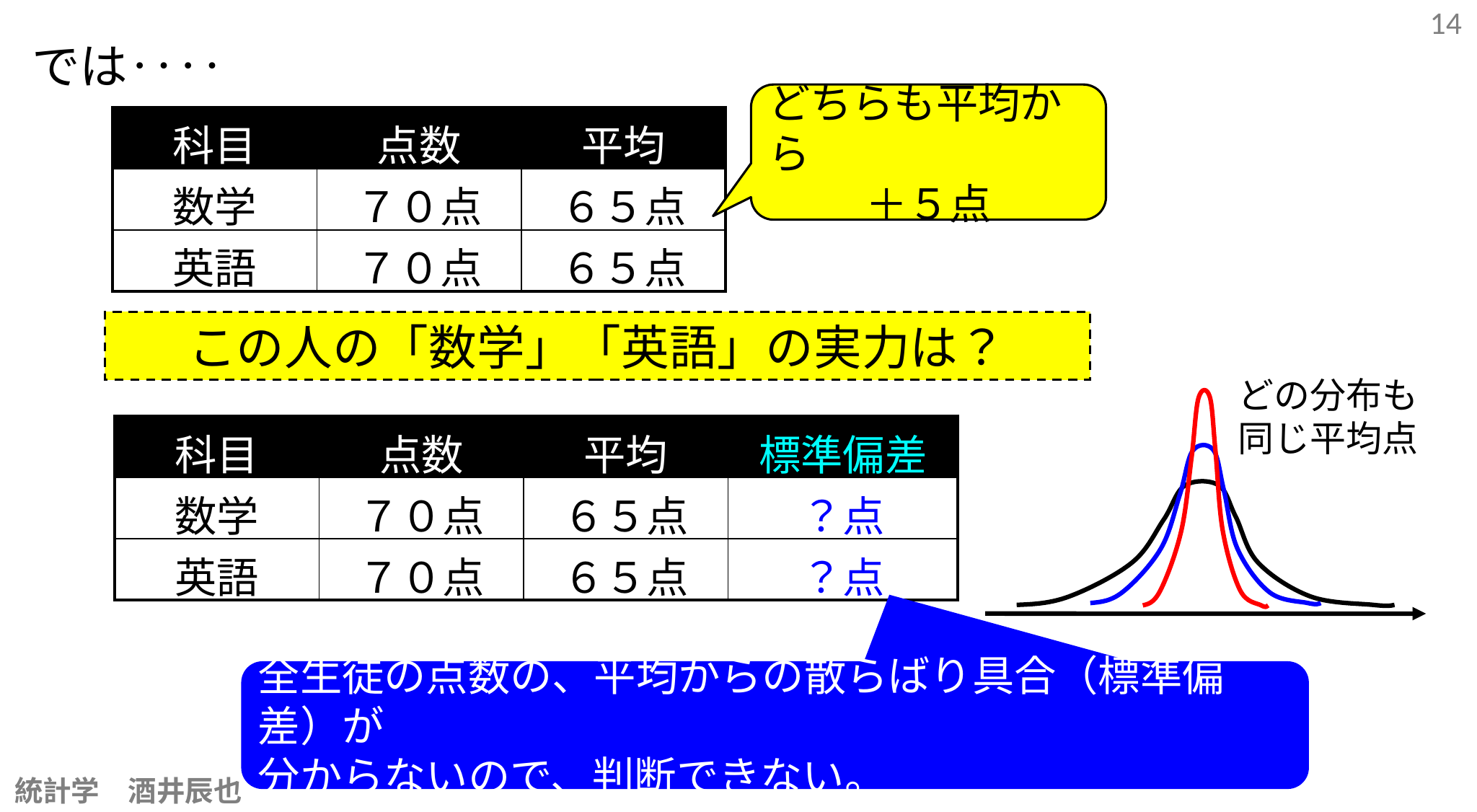

14
では‥‥
どちらも平均から
＋５点
| 科目 | 点数 | 平均 |
| --- | --- | --- |
| 数学 | ７０点 | ６５点 |
| 英語 | ７０点 | ６５点 |
この人の「数学」「英語」の実力は？
どの分布も
同じ平均点

| 科目 | 点数 | 平均 | 標準偏差 |
| --- | --- | --- | --- |
| 数学 | ７０点 | ６５点 | ？点 |
| 英語 | ７０点 | ６５点 | ？点 |
全生徒の点数の、平均からの散らばり具合（標準偏差）が
分からないので、判断できない。
統計学　酒井辰也